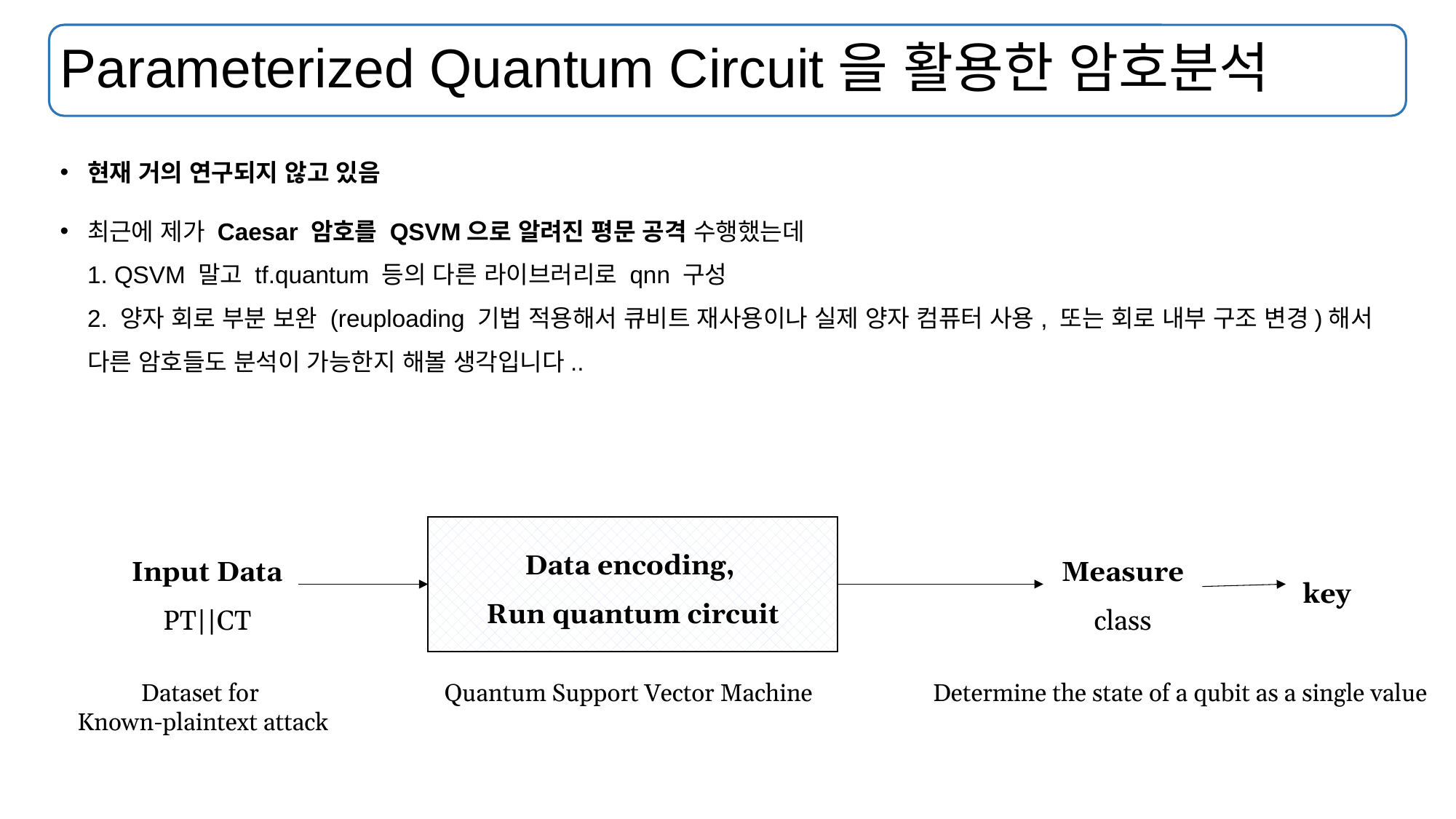

# Parameterized Quantum Circuit을 활용한 암호분석
현재 거의 연구되지 않고 있음
최근에 제가 Caesar 암호를 QSVM으로 알려진 평문 공격 수행했는데
1. QSVM 말고 tf.quantum 등의 다른 라이브러리로 qnn 구성
2. 양자 회로 부분 보완 (reuploading 기법 적용해서 큐비트 재사용이나 실제 양자 컴퓨터 사용, 또는 회로 내부 구조 변경)해서
다른 암호들도 분석이 가능한지 해볼 생각입니다..

Data encoding,
Run quantum circuit

Input Data
PT||CT
key
Dataset for
Known-plaintext attack
Quantum Support Vector Machine
Measure
class
Determine the state of a qubit as a single value